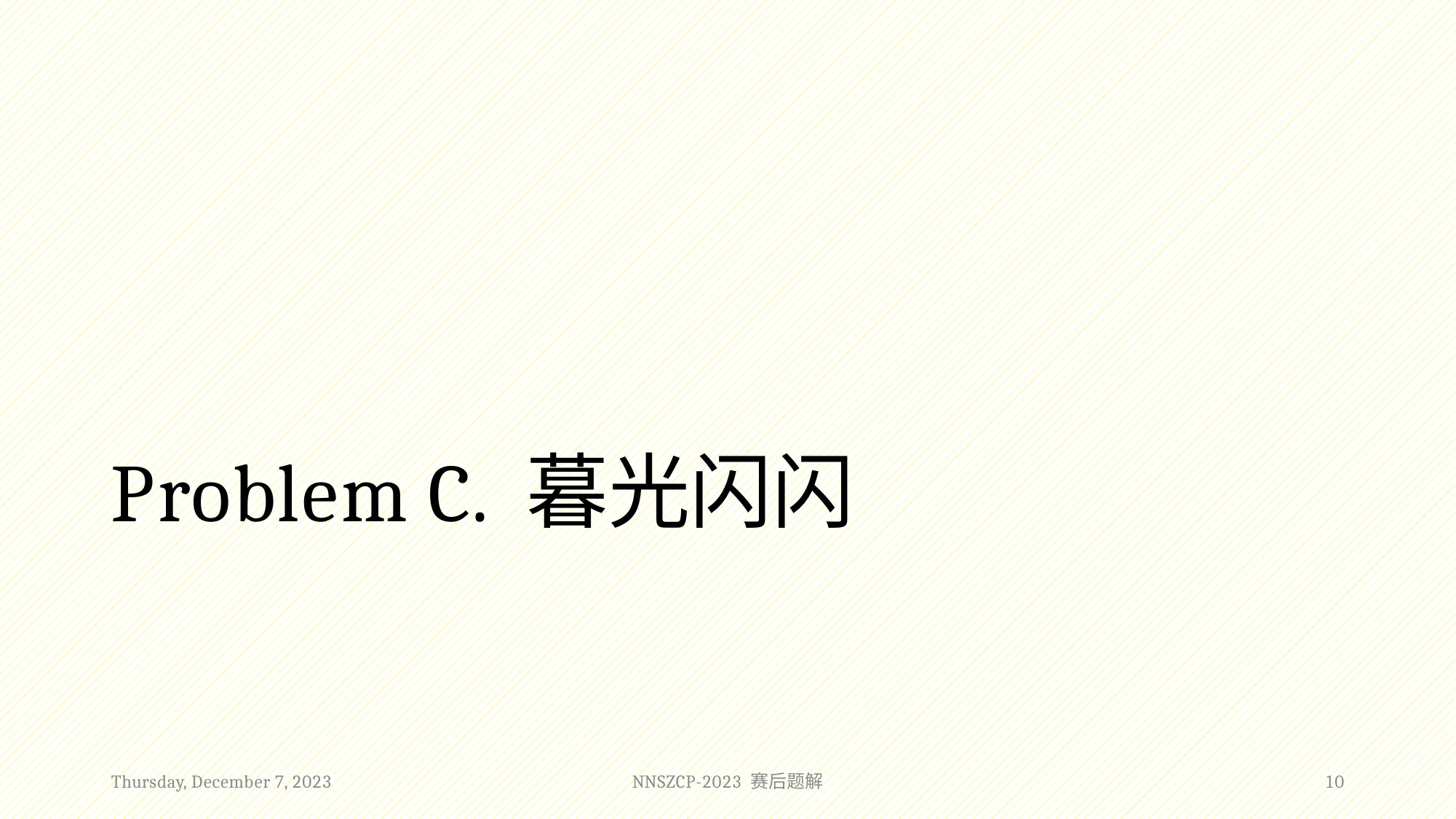

# Problem C. 暮光闪闪
Thursday, December 7, 2023
NNSZCP-2023 赛后题解
10